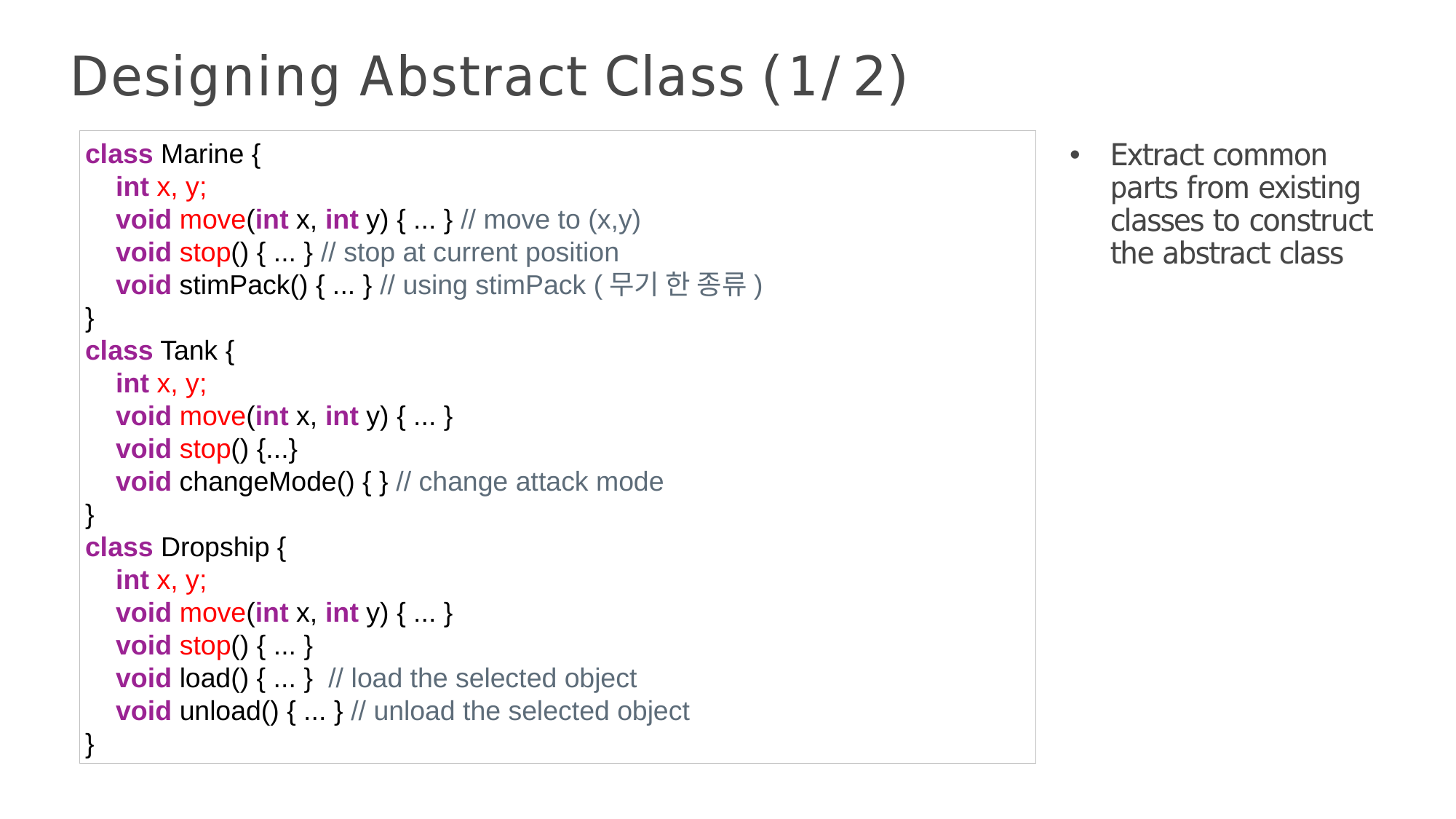

# Designing Abstract Class (1/2)
class Marine {
    int x, y;
    void move(int x, int y) { ... } // move to (x,y)
    void stop() { ... } // stop at current position
    void stimPack() { ... } // using stimPack (무기 한 종류)
}
class Tank {
    int x, y;
    void move(int x, int y) { ... }
    void stop() {...}
    void changeMode() { } // change attack mode
}
class Dropship {
    int x, y;
    void move(int x, int y) { ... }
    void stop() { ... }
    void load() { ... }  // load the selected object
    void unload() { ... } // unload the selected object
}
Extract common parts from existing classes to construct the abstract class
9